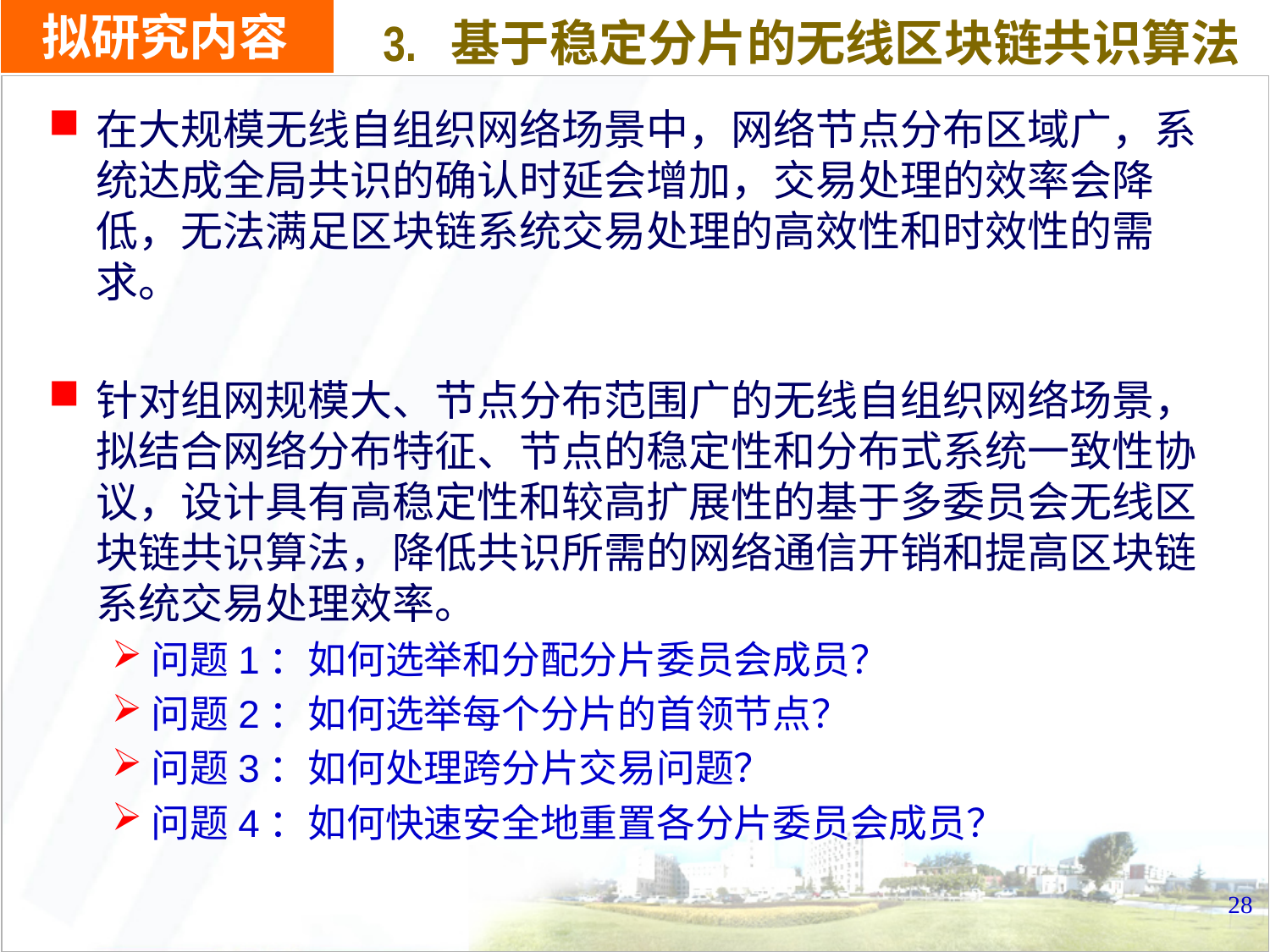

# 拟研究内容
3.  基于稳定分片的无线区块链共识算法

在大规模无线自组织网络场景中，网络节点分布区域广，系统达成全局共识的确认时延会增加，交易处理的效率会降低，无法满足区块链系统交易处理的高效性和时效性的需求。

针对组网规模大、节点分布范围广的无线自组织网络场景，拟结合网络分布特征、节点的稳定性和分布式系统一致性协议，设计具有高稳定性和较高扩展性的基于多委员会无线区块链共识算法，降低共识所需的网络通信开销和提高区块链系统交易处理效率。
问题1：如何选举和分配分片委员会成员？
问题2：如何选举每个分片的首领节点？
问题3：如何处理跨分片交易问题？
问题4：如何快速安全地重置各分片委员会成员？

28